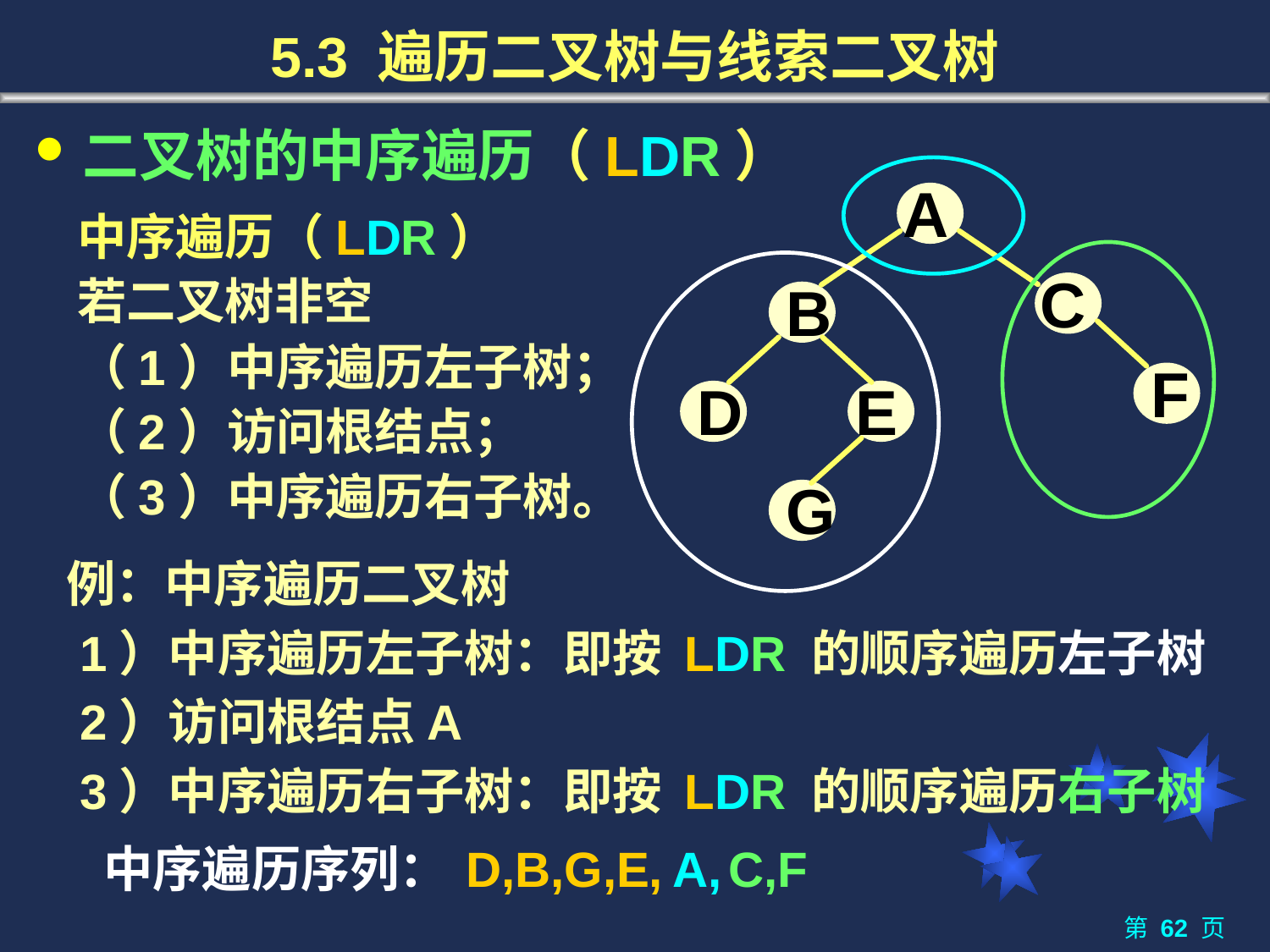

# 5.3 遍历二叉树与线索二叉树
二叉树的中序遍历（LDR）

 A

 C

 B

 F

 D

 E

 G

中序遍历（LDR）
若二叉树非空
（1）中序遍历左子树；
（2）访问根结点；
（3）中序遍历右子树。
例：中序遍历二叉树
 1）中序遍历左子树：即按 LDR 的顺序遍历左子树
 2）访问根结点A
 3）中序遍历右子树：即按 LDR 的顺序遍历右子树
中序遍历序列：
D,B,G,E,
A,
C,F
第 62 页